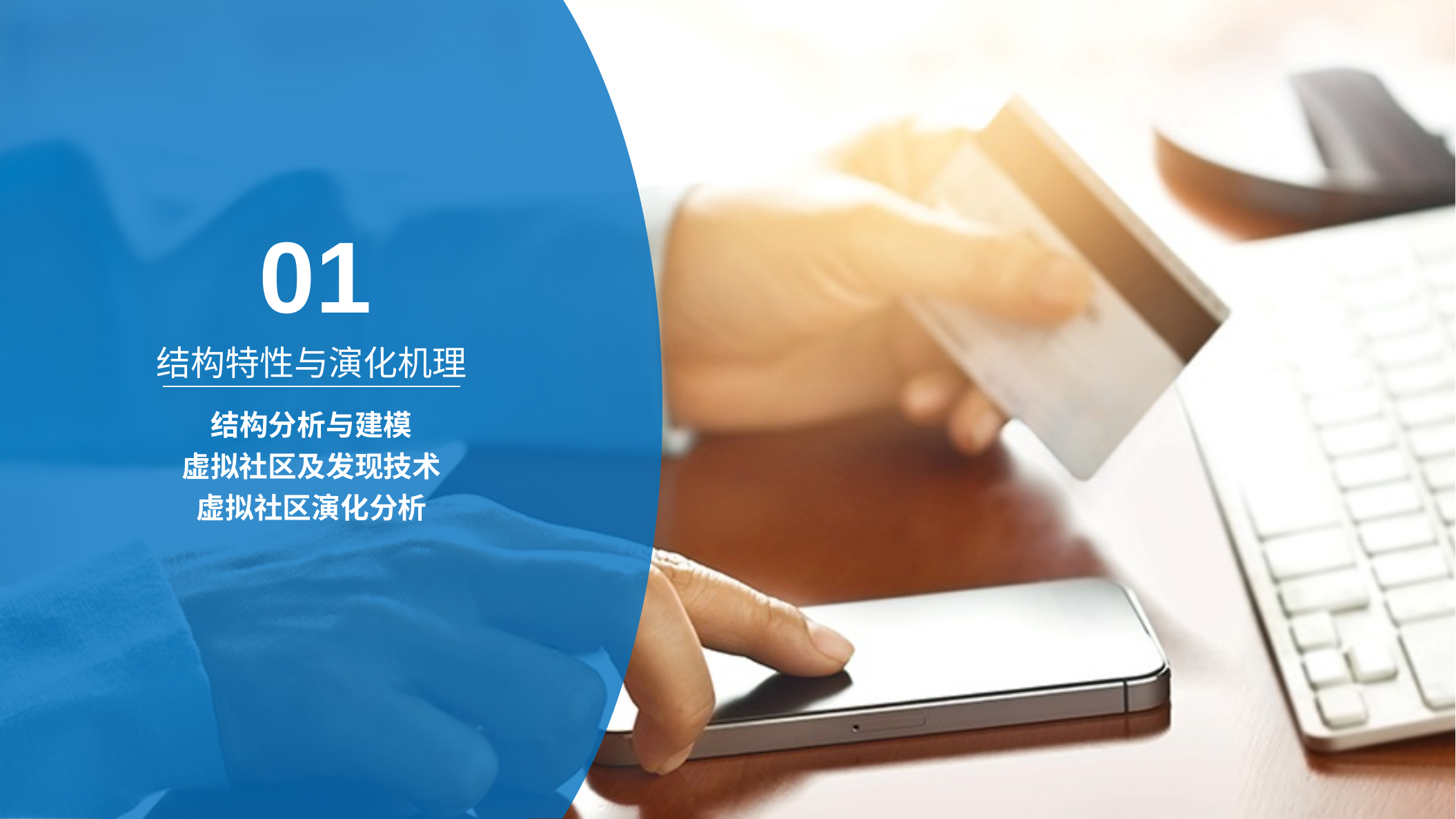

01
结构特性与演化机理
结构分析与建模
虚拟社区及发现技术
虚拟社区演化分析